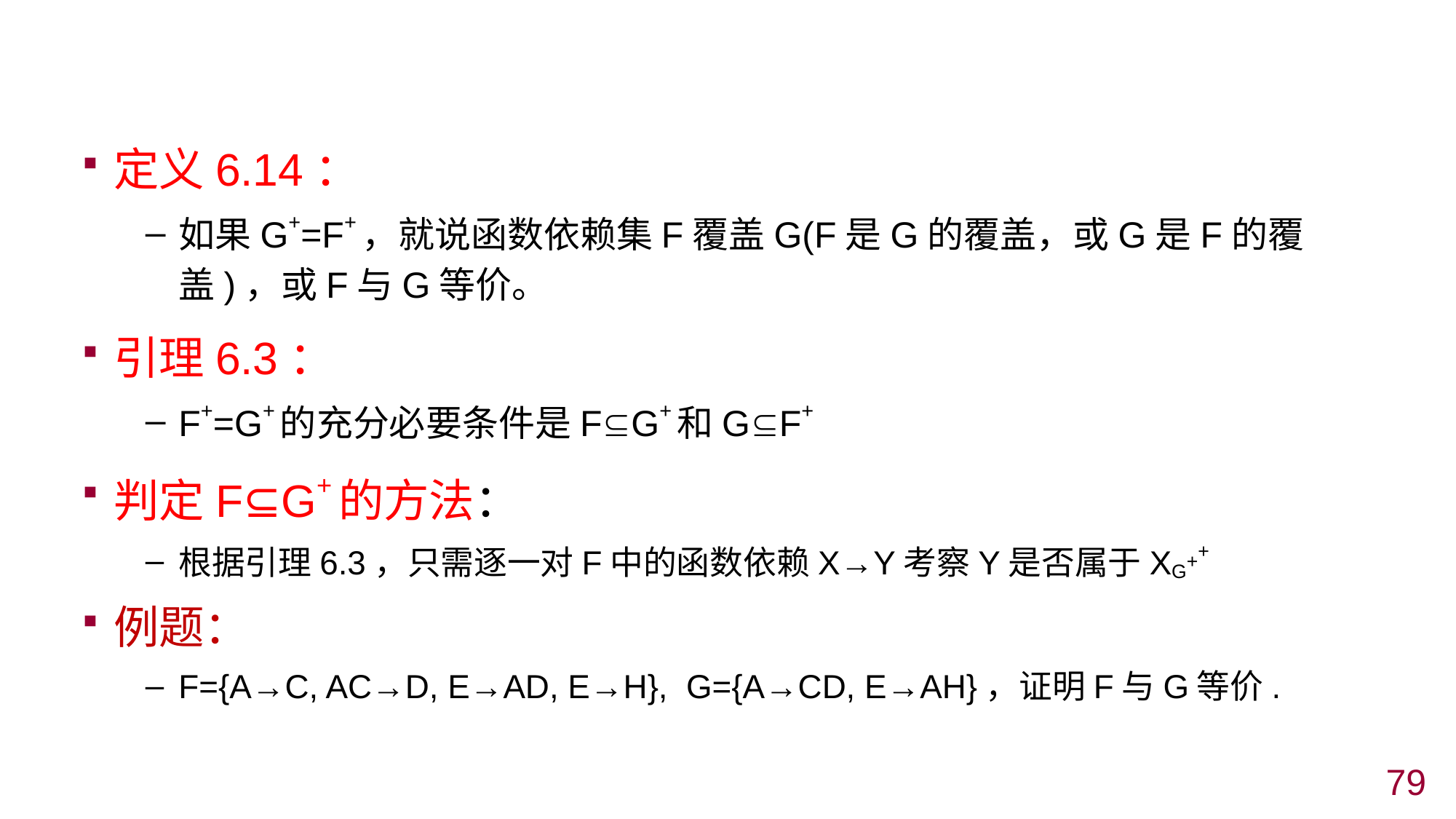

#
定义6.14：
如果G+=F+，就说函数依赖集F覆盖G(F是G的覆盖，或G是F的覆盖)，或F与G等价。

引理6.3：
F+=G+的充分必要条件是F⊆G+和G⊆F+

判定F⊆G+的方法：
根据引理6.3，只需逐一对F中的函数依赖X→Y考察Y是否属于XG++
例题：
F={A→C, AC→D, E→AD, E→H},  G={A→CD, E→AH}，证明F与G等价.
79